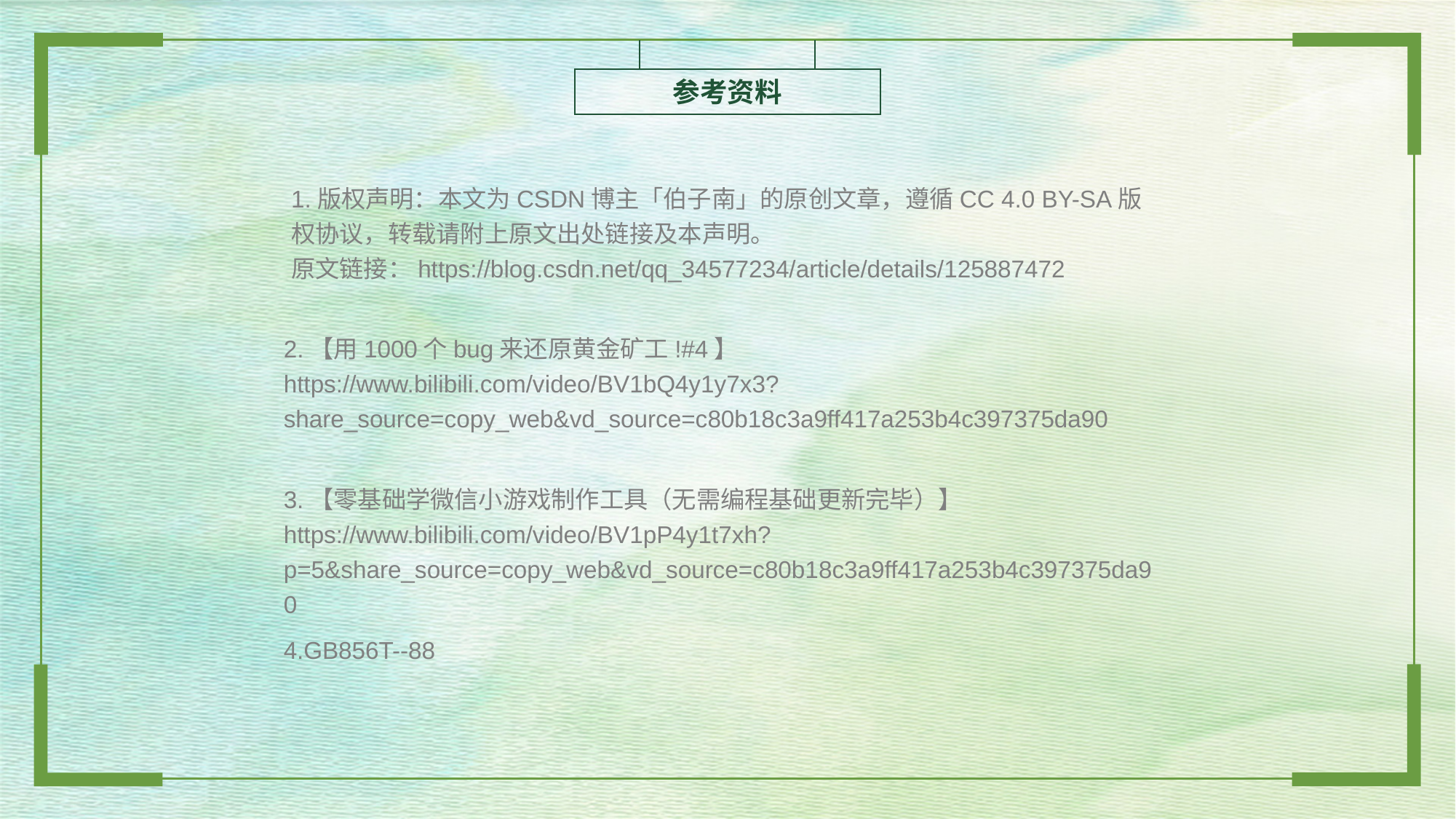

参考资料
1.版权声明：本文为CSDN博主「伯子南」的原创文章，遵循CC 4.0 BY-SA版权协议，转载请附上原文出处链接及本声明。
原文链接：https://blog.csdn.net/qq_34577234/article/details/125887472
2.【用1000个bug来还原黄金矿工!#4】 https://www.bilibili.com/video/BV1bQ4y1y7x3?share_source=copy_web&vd_source=c80b18c3a9ff417a253b4c397375da90
3.【零基础学微信小游戏制作工具（无需编程基础更新完毕）】 https://www.bilibili.com/video/BV1pP4y1t7xh?p=5&share_source=copy_web&vd_source=c80b18c3a9ff417a253b4c397375da90
4.GB856T--88